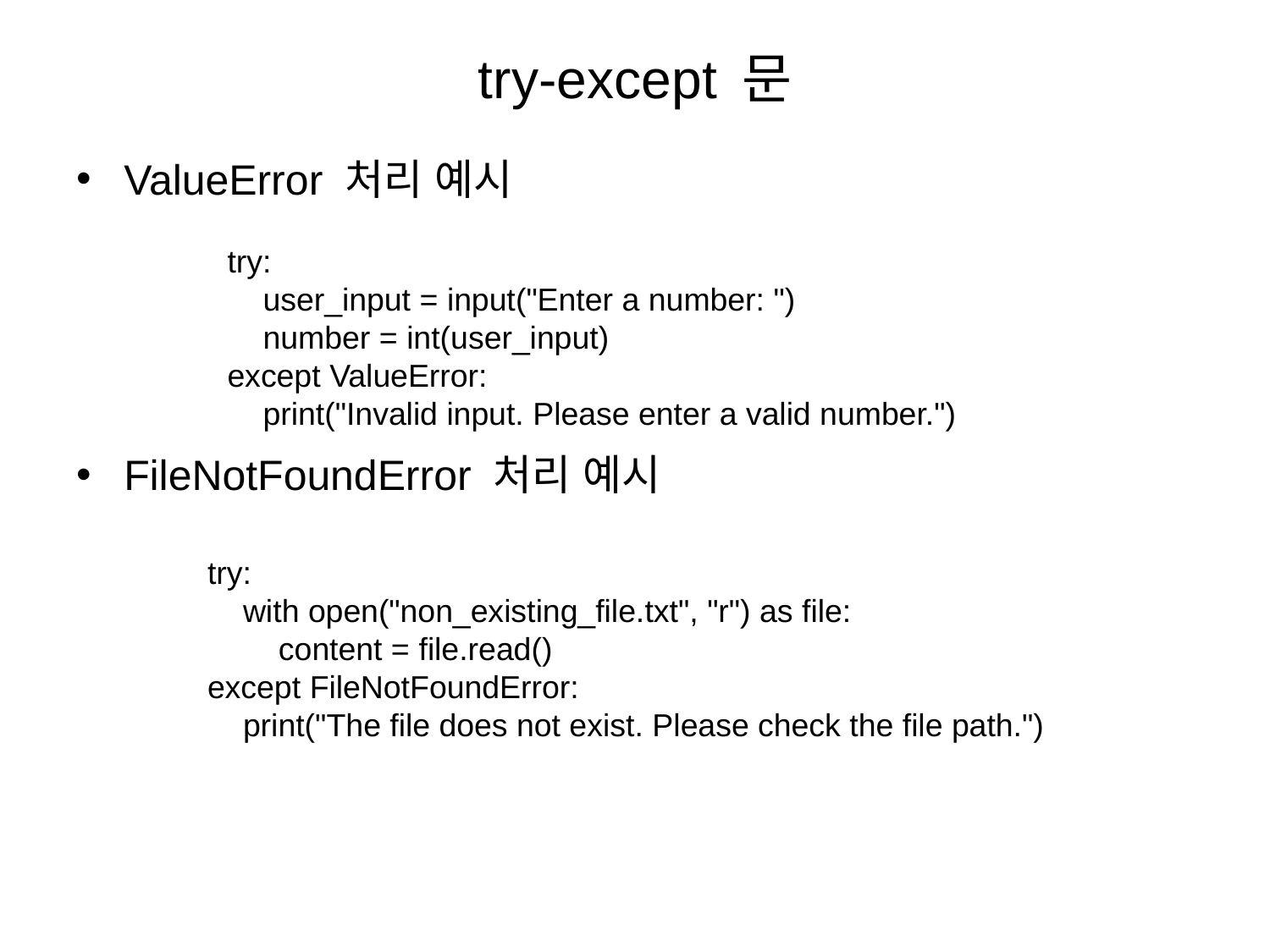

# try-except 문
ValueError 처리 예시

FileNotFoundError 처리 예시
try:
    user_input = input("Enter a number: ")
    number = int(user_input)
except ValueError:
    print("Invalid input. Please enter a valid number.")
try:
    with open("non_existing_file.txt", "r") as file:
        content = file.read()
except FileNotFoundError:
    print("The file does not exist. Please check the file path.")